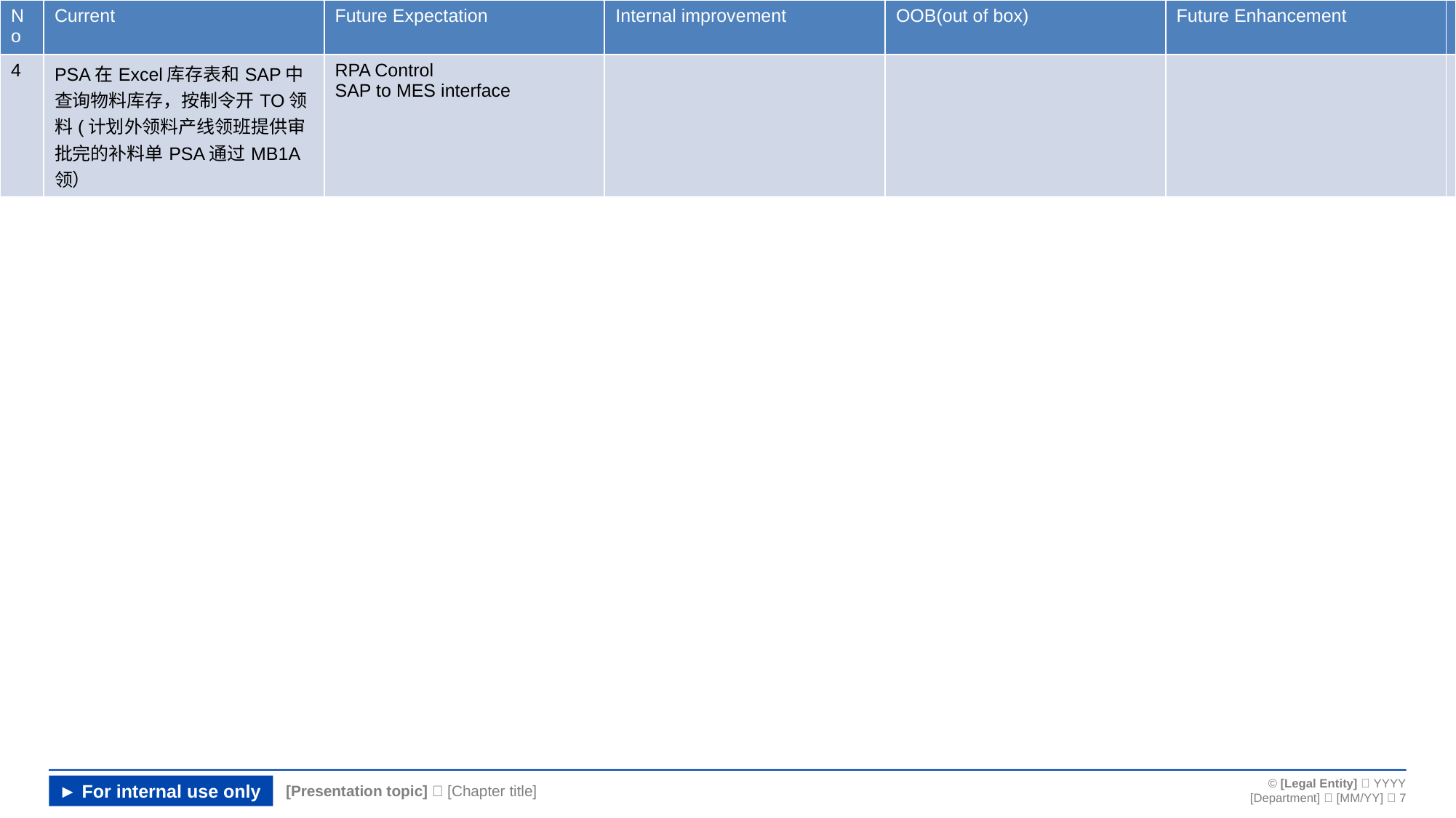

| No | Current | Future Expectation | Internal improvement | OOB(out of box) | Future Enhancement |  |
| --- | --- | --- | --- | --- | --- | --- |
| 4 | PSA在Excel库存表和SAP中查询物料库存，按制令开TO领料(计划外领料产线领班提供审批完的补料单PSA通过MB1A领） | RPA Control SAP to MES interface |  |  |  |  |
#